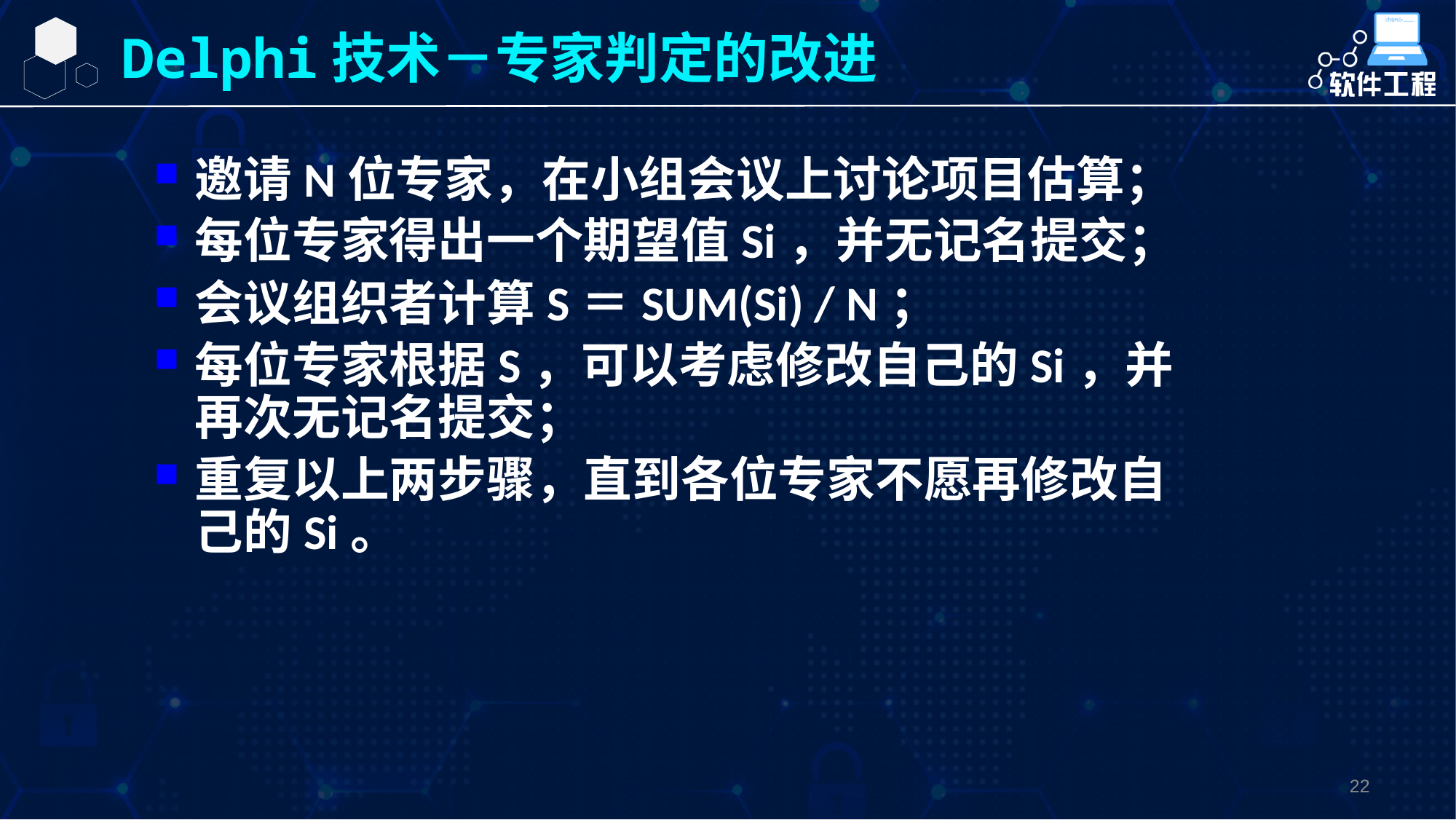

22
Delphi技术－专家判定的改进
邀请N位专家，在小组会议上讨论项目估算；
每位专家得出一个期望值Si，并无记名提交；
会议组织者计算S＝SUM(Si) / N；
每位专家根据S，可以考虑修改自己的Si，并再次无记名提交；
重复以上两步骤，直到各位专家不愿再修改自己的Si。